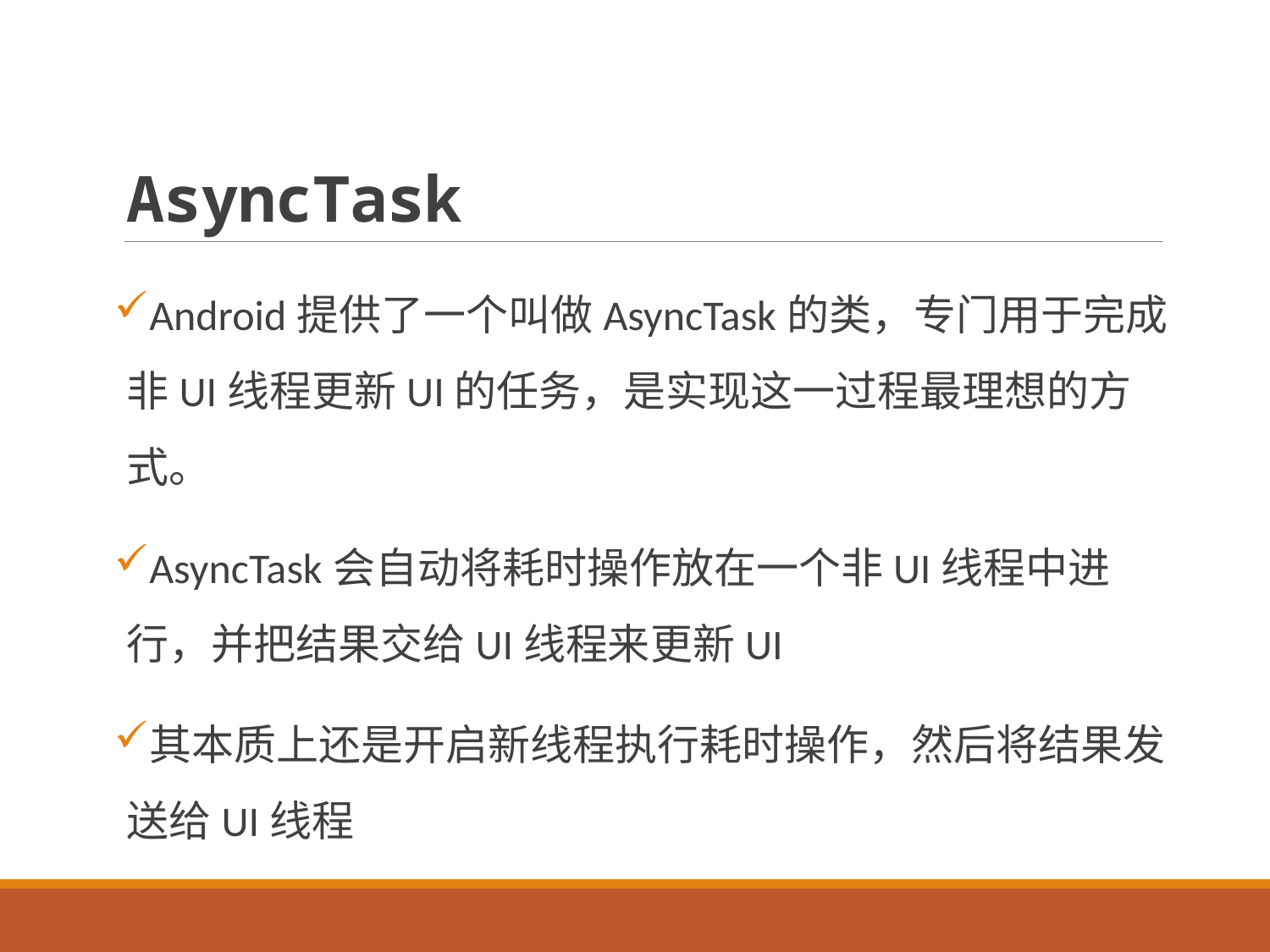

# AsyncTask
Android提供了一个叫做AsyncTask的类，专门用于完成非UI线程更新UI的任务，是实现这一过程最理想的方式。
AsyncTask会自动将耗时操作放在一个非UI线程中进行，并把结果交给UI线程来更新UI
其本质上还是开启新线程执行耗时操作，然后将结果发送给UI线程